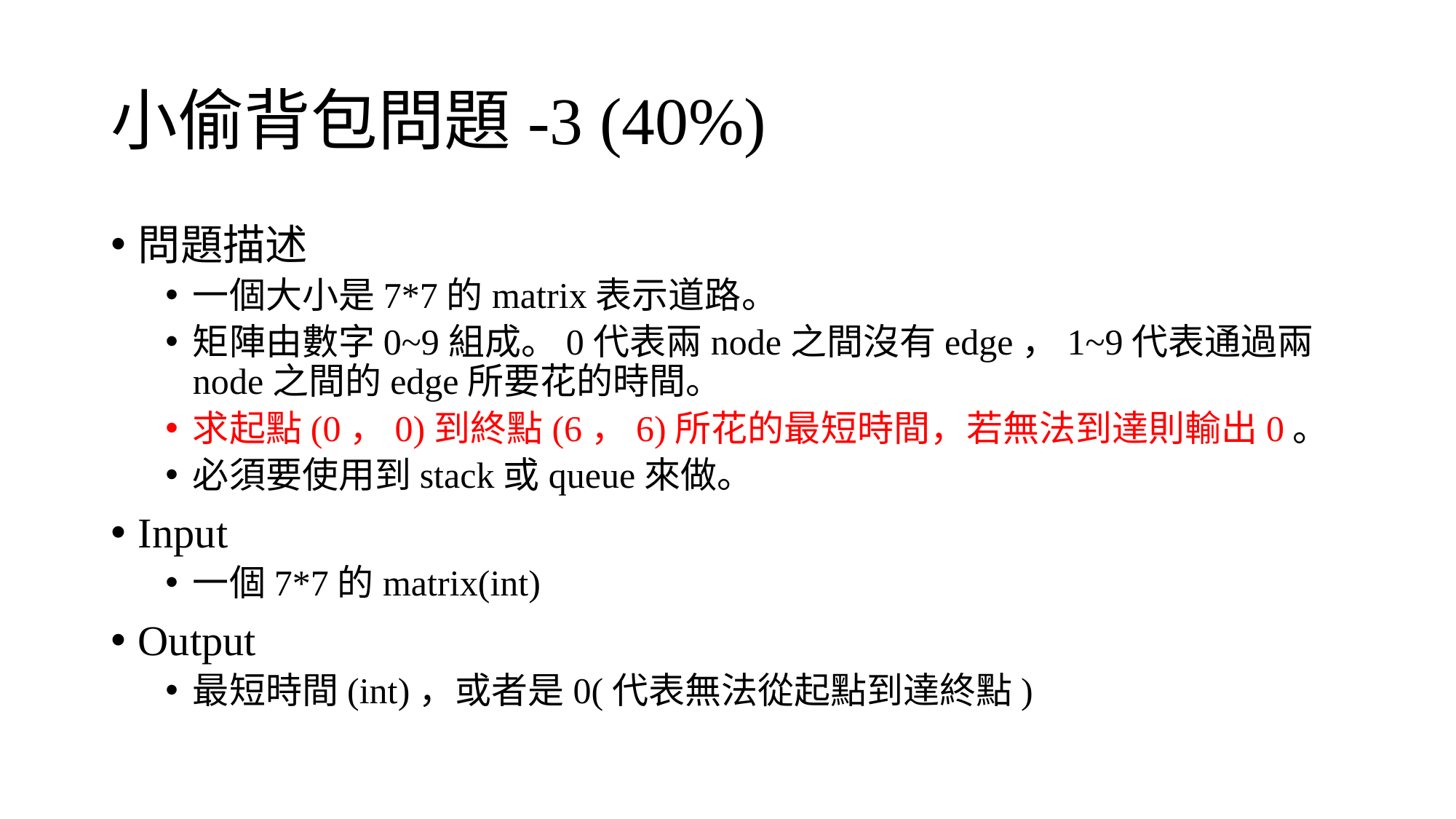

# 小偷背包問題-3 (40%)
問題描述
一個大小是7*7的matrix表示道路。
矩陣由數字0~9組成。0代表兩node之間沒有edge，1~9代表通過兩node之間的edge所要花的時間。
求起點(0，0)到終點(6，6)所花的最短時間，若無法到達則輸出0。
必須要使用到stack或queue來做。
Input
一個7*7的matrix(int)
Output
最短時間(int)，或者是0(代表無法從起點到達終點)